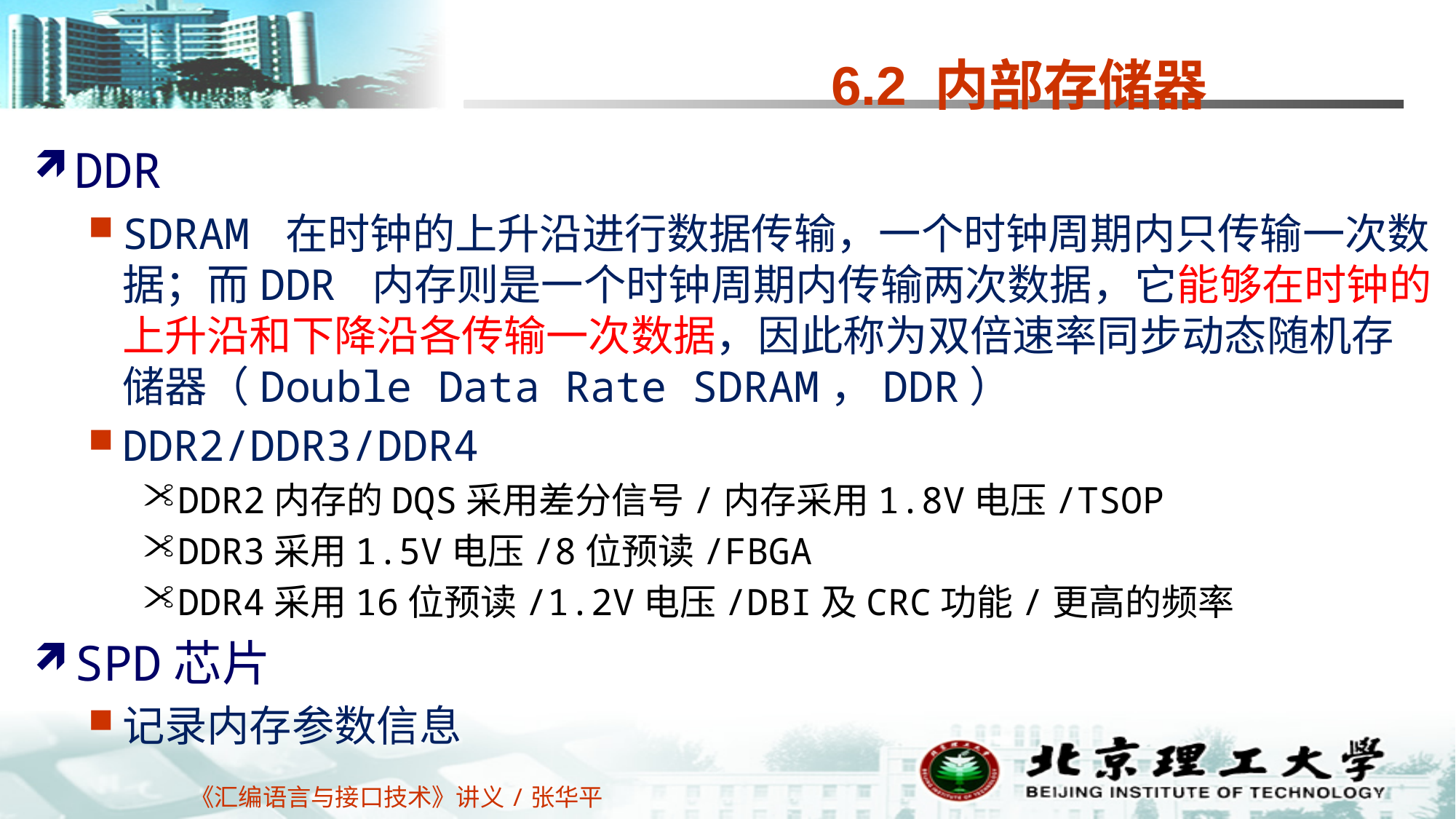

# 6.2 内部存储器
DDR
SDRAM 在时钟的上升沿进行数据传输，一个时钟周期内只传输一次数据；而DDR 内存则是一个时钟周期内传输两次数据，它能够在时钟的上升沿和下降沿各传输一次数据，因此称为双倍速率同步动态随机存储器（Double Data Rate SDRAM，DDR）
DDR2/DDR3/DDR4
DDR2内存的DQS采用差分信号/内存采用1.8V电压/TSOP
DDR3采用1.5V电压/8位预读/FBGA
DDR4采用16位预读/1.2V电压/DBI及CRC功能/更高的频率
SPD芯片
记录内存参数信息